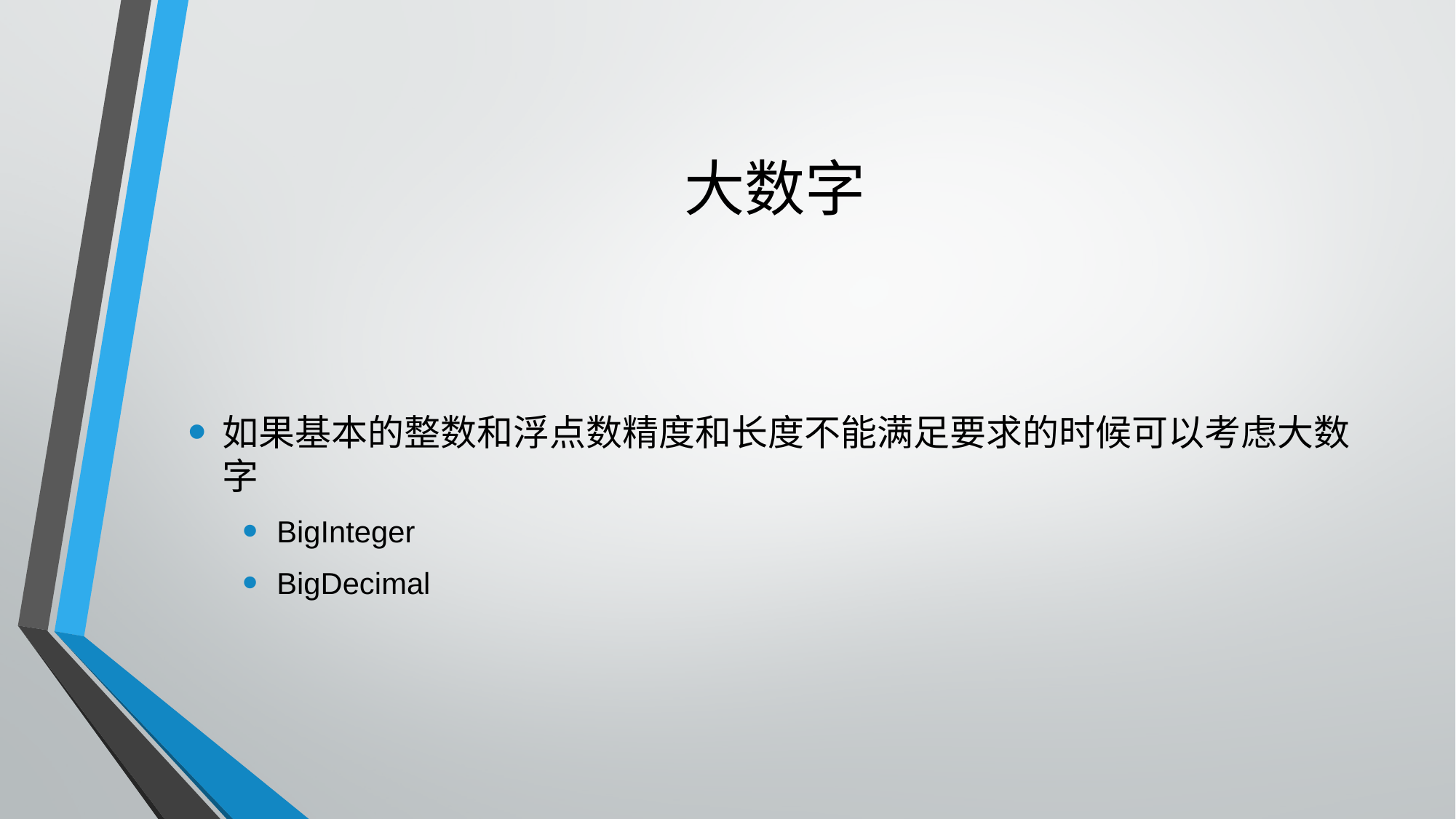

# 大数字
如果基本的整数和浮点数精度和长度不能满足要求的时候可以考虑大数字
BigInteger
BigDecimal